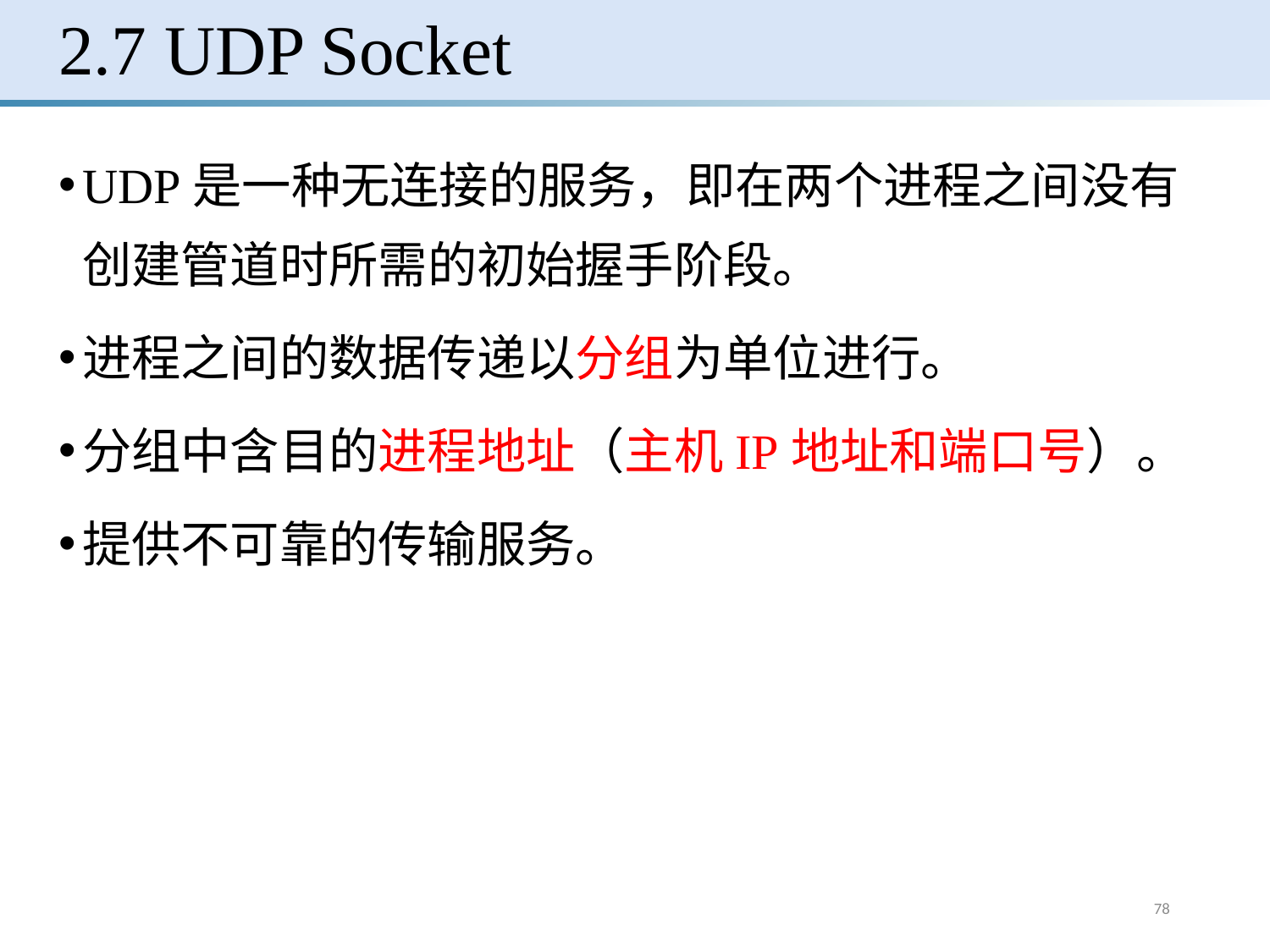

# 2.7 UDP Socket
UDP是一种无连接的服务，即在两个进程之间没有创建管道时所需的初始握手阶段。
进程之间的数据传递以分组为单位进行。
分组中含目的进程地址（主机IP地址和端口号）。
提供不可靠的传输服务。
78